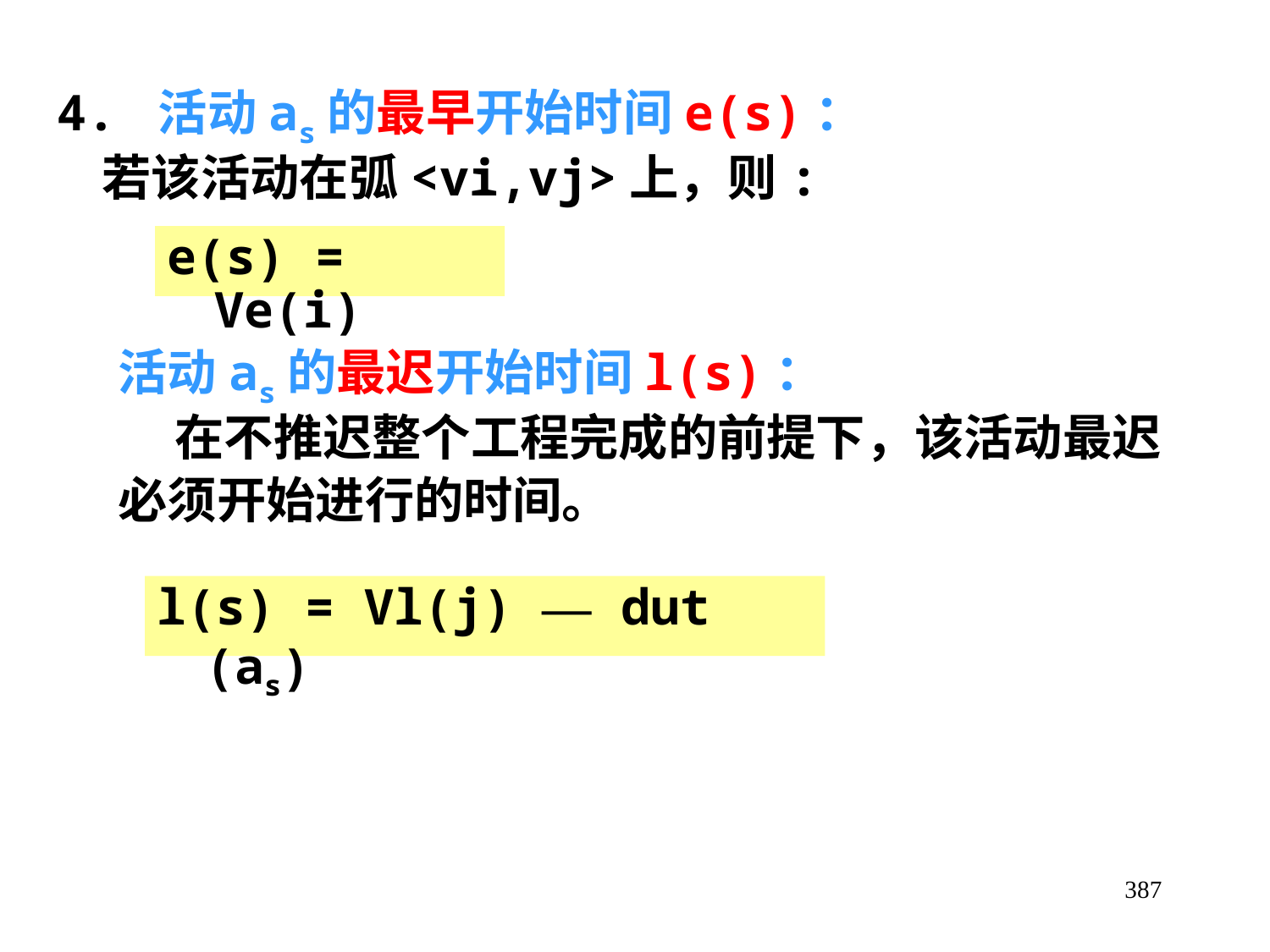

4. 活动as的最早开始时间e(s)：
   若该活动在弧<vi,vj>上，则:

e(s) = Ve(i)

活动as的最迟开始时间l(s)：
    在不推迟整个工程完成的前提下，该活动最迟
必须开始进行的时间。
l(s) = Vl(j) — dut (as)

387